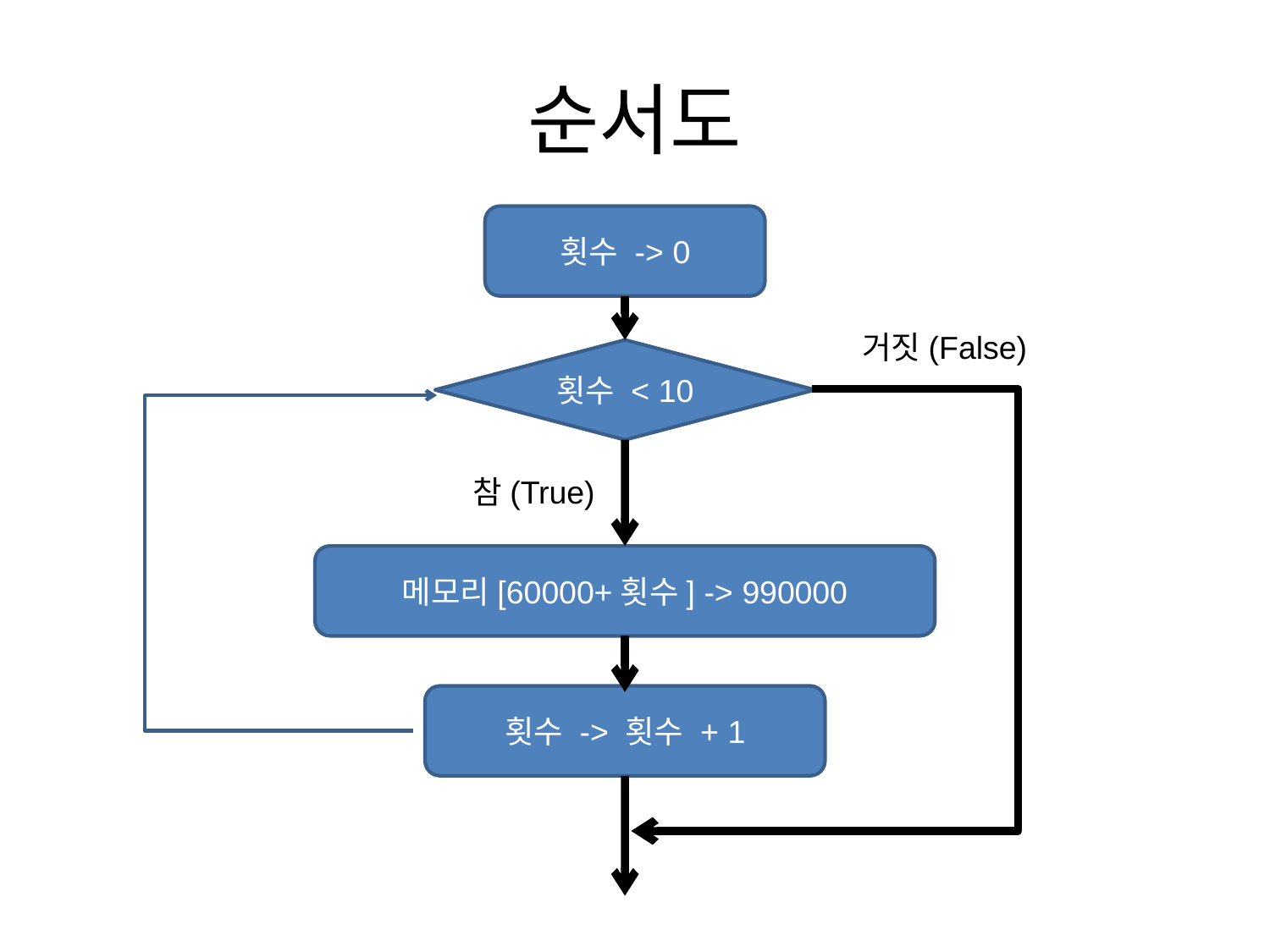

# 순서도
횟수 -> 0
거짓(False)
횟수 < 10

참(True)
메모리[60000+횟수] -> 990000
횟수 -> 횟수 + 1